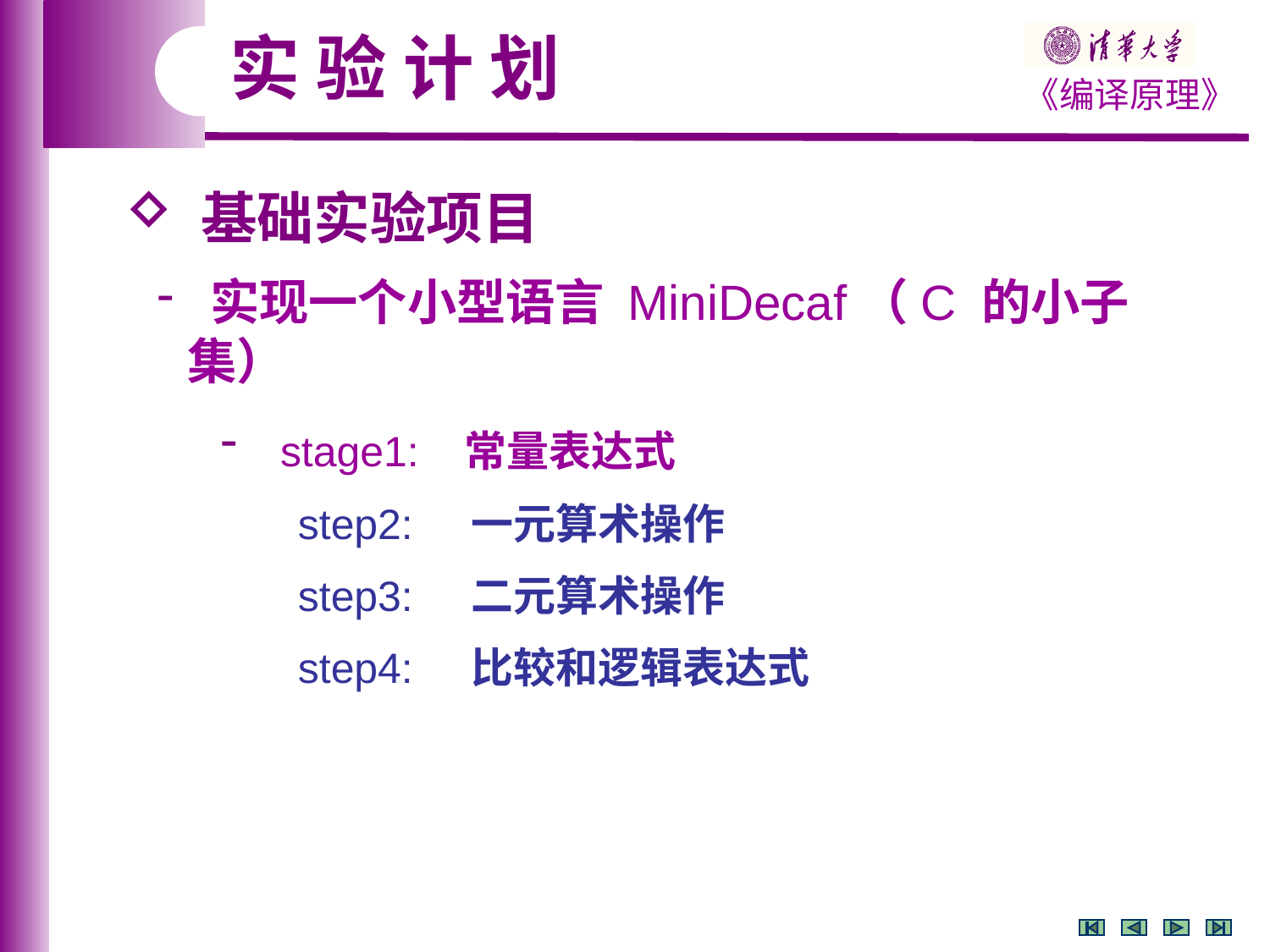

实 验 计 划
 基础实验项目

 实现一个小型语言 MiniDecaf（C 的小子集）

 stage1:   常量表达式

    step2:    一元算术操作

    step3:    二元算术操作

    step4:    比较和逻辑表达式